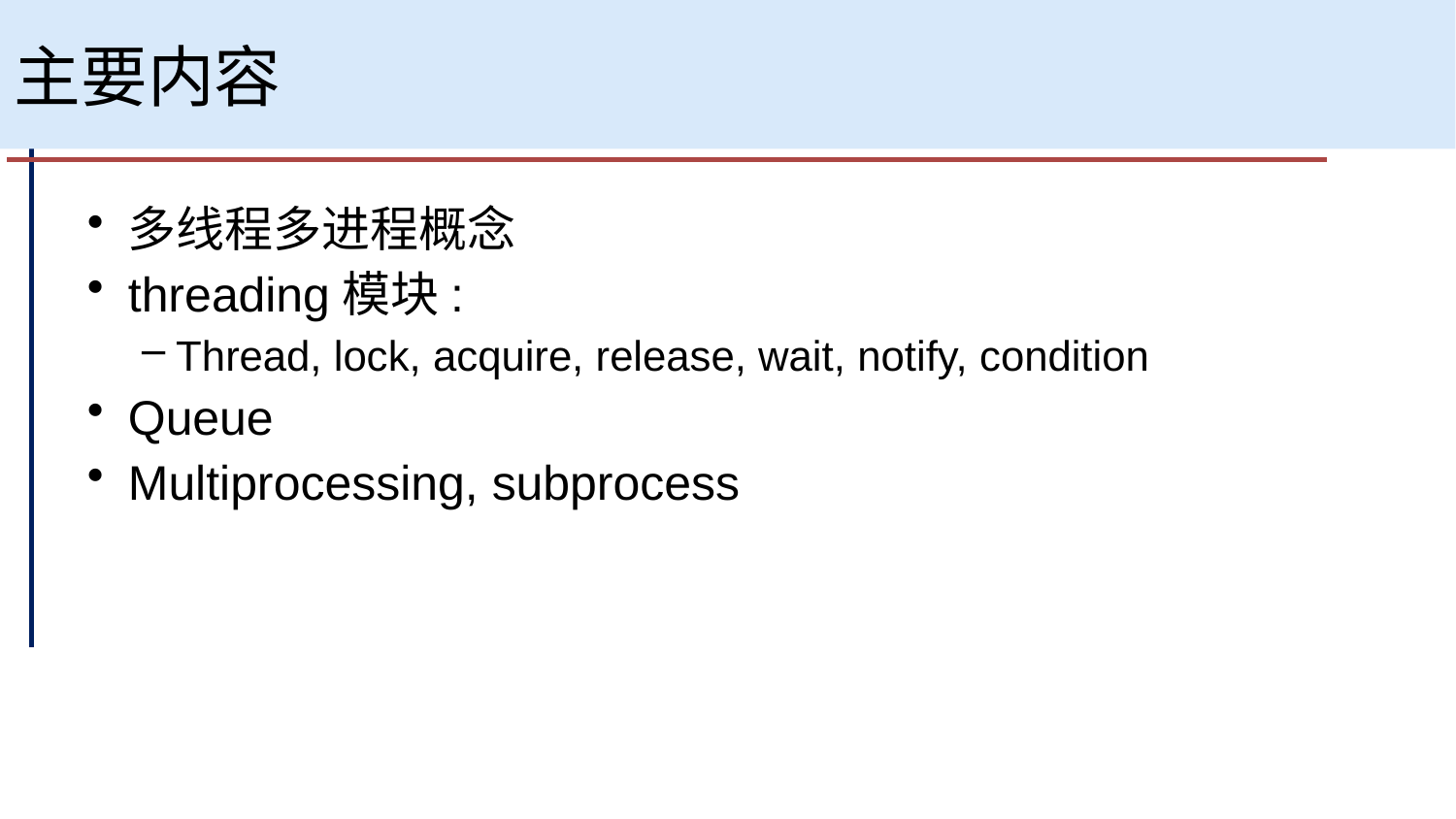

# 主要内容
多线程多进程概念
threading模块:
Thread, lock, acquire, release, wait, notify, condition
Queue
Multiprocessing, subprocess